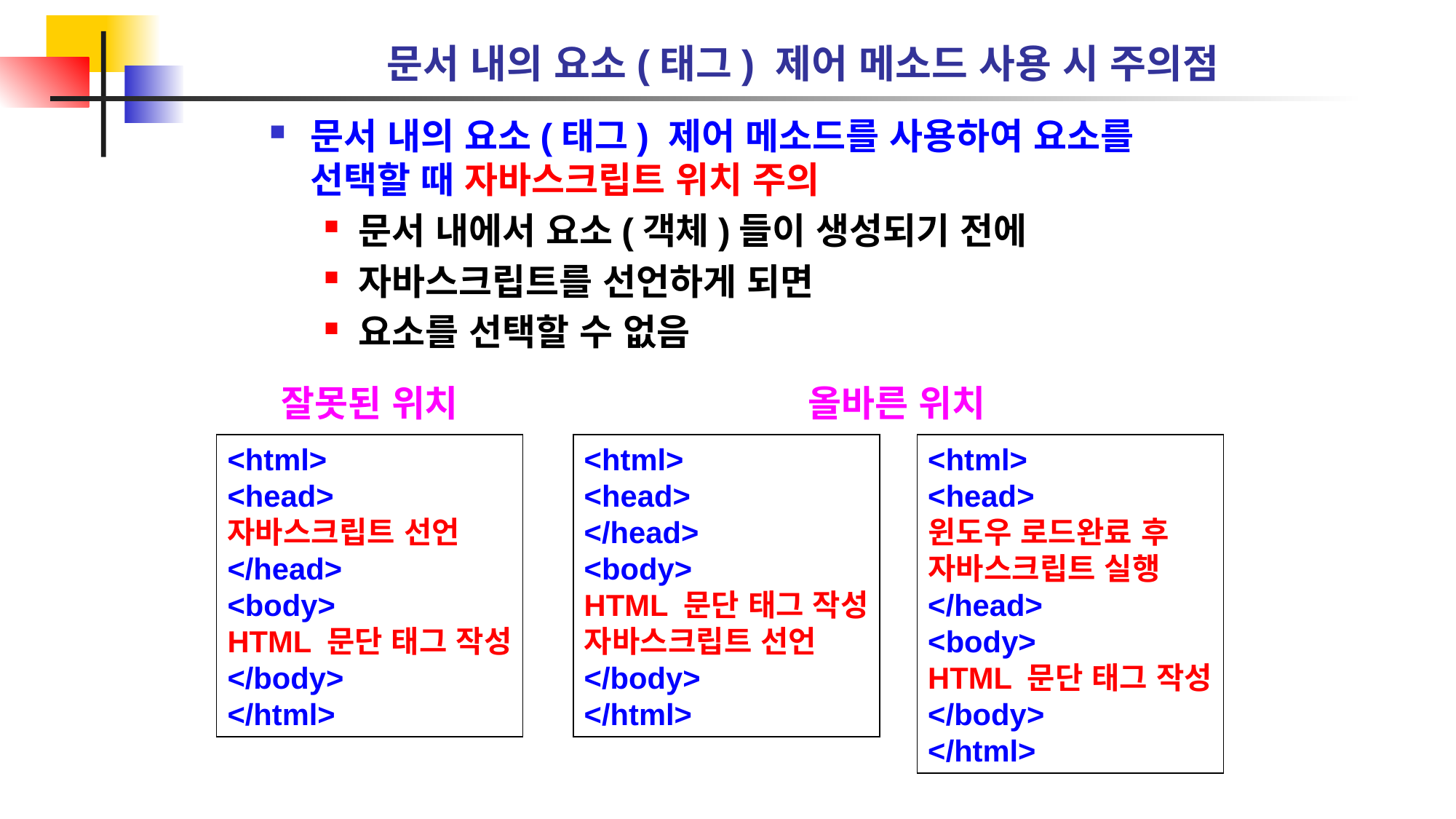

# 문서 내의 요소(태그) 제어 메소드 사용 시 주의점
문서 내의 요소(태그) 제어 메소드를 사용하여 요소를 선택할 때 자바스크립트 위치 주의
문서 내에서 요소(객체)들이 생성되기 전에
자바스크립트를 선언하게 되면
요소를 선택할 수 없음

잘못된 위치
올바른 위치
<html>
<head>
윈도우 로드완료 후
자바스크립트 실행
</head>
<body>
HTML 문단 태그 작성
</body>
</html>
<html>
<head>
자바스크립트 선언
</head>
<body>
HTML 문단 태그 작성
</body>
</html>
<html>
<head>
</head>
<body>
HTML 문단 태그 작성
자바스크립트 선언
</body>
</html>